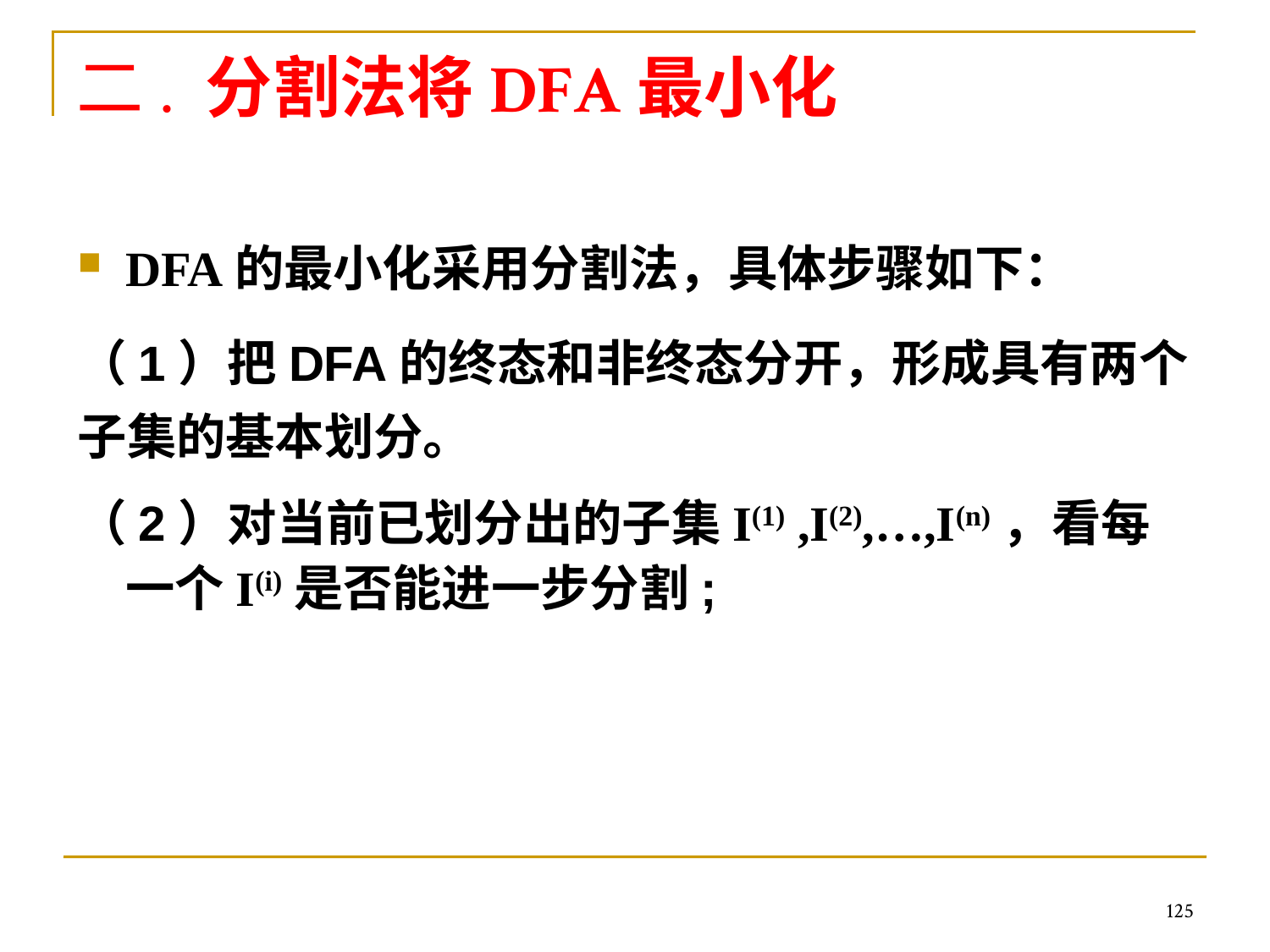

# 二. 分割法将DFA最小化
DFA的最小化采用分割法，具体步骤如下：
（1）把DFA的终态和非终态分开，形成具有两个子集的基本划分。
（2）对当前已划分出的子集I(1) ,I(2),…,I(n)，看每一个I(i)是否能进一步分割;

125